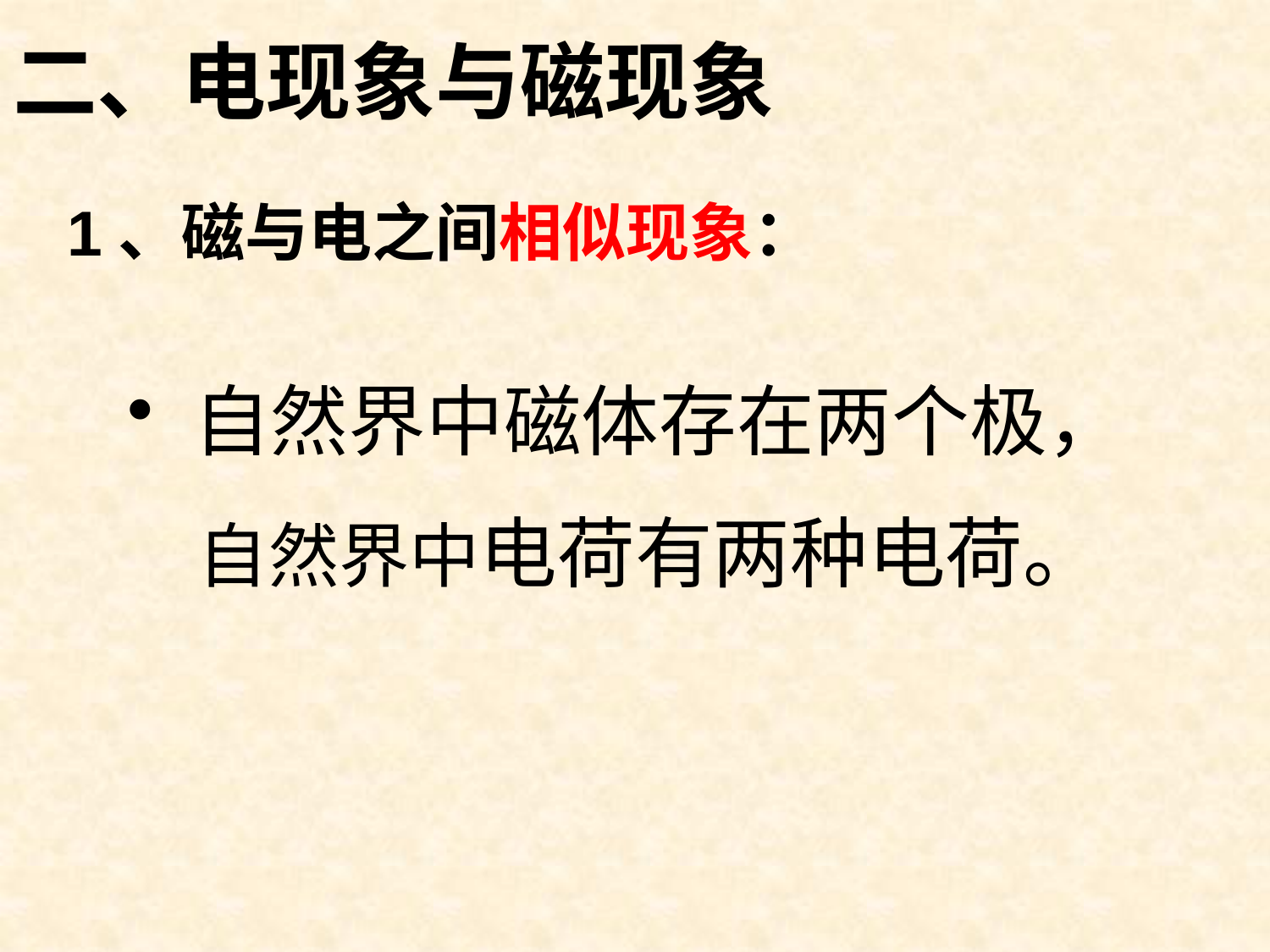

# 二、电现象与磁现象
1、磁与电之间相似现象：
 自然界中磁体存在两个极，
   自然界中电荷有两种电荷。